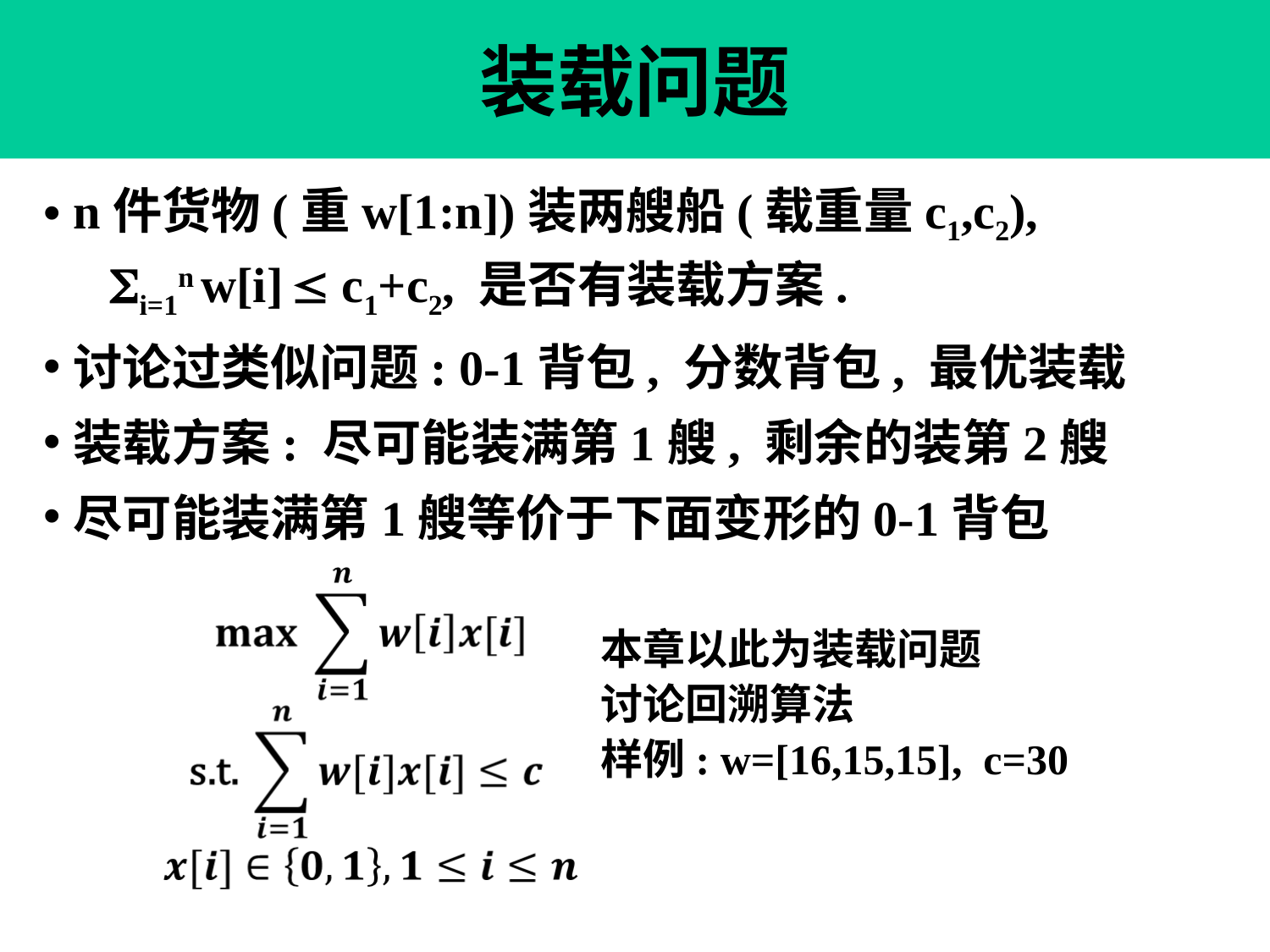

# 装载问题
n件货物(重w[1:n])装两艘船(载重量c1,c2),
   Σi=1n w[i] ≤ c1+c2, 是否有装载方案.
讨论过类似问题: 0-1背包, 分数背包, 最优装载
装载方案: 尽可能装满第1艘, 剩余的装第2艘
尽可能装满第1艘等价于下面变形的0-1背包

本章以此为装载问题
讨论回溯算法
样例: w=[16,15,15],  c=30